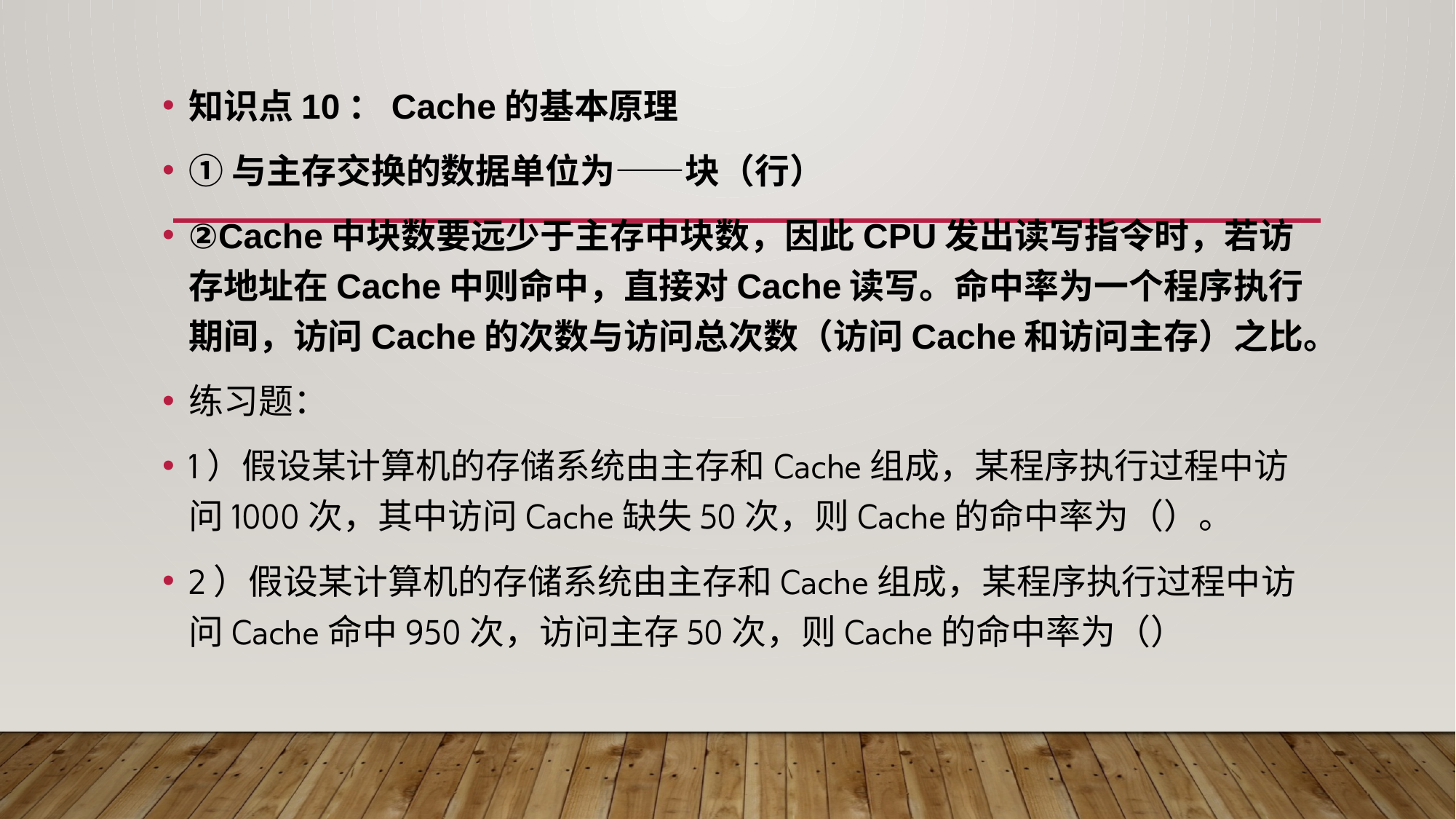

知识点10：Cache的基本原理
①与主存交换的数据单位为——块（行）
②Cache中块数要远少于主存中块数，因此CPU发出读写指令时，若访存地址在Cache中则命中，直接对Cache读写。命中率为一个程序执行期间，访问Cache的次数与访问总次数（访问Cache和访问主存）之比。
练习题：
1）假设某计算机的存储系统由主存和Cache组成，某程序执行过程中访问1000次，其中访问Cache缺失50次，则Cache的命中率为（）。
2）假设某计算机的存储系统由主存和Cache组成，某程序执行过程中访问Cache命中950次，访问主存50次，则Cache的命中率为（）